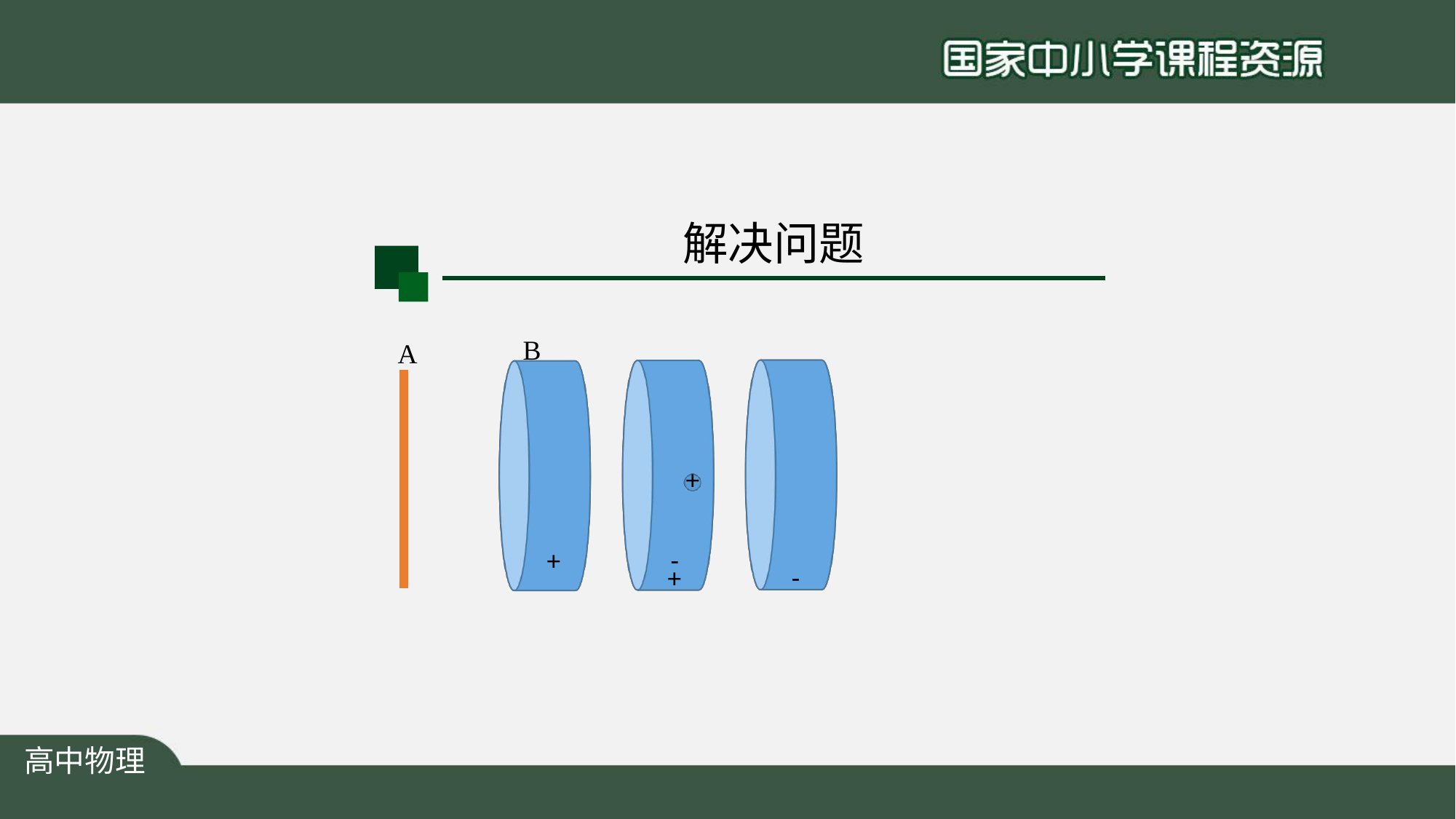

# 解决问题

B
A

+

-
+
-
+
高中物理